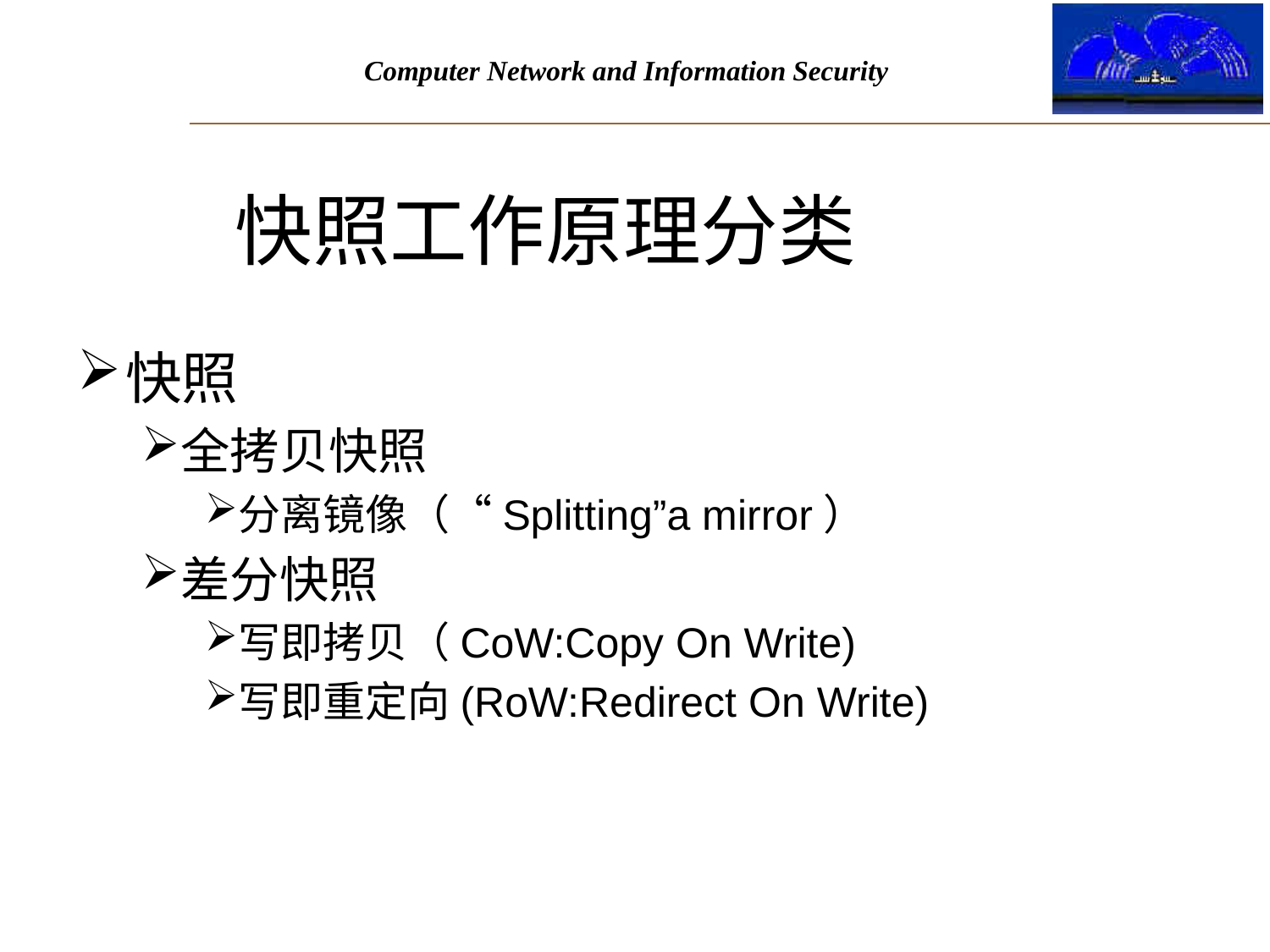

# 快照工作原理分类
快照
全拷贝快照
分离镜像（“Splitting”a mirror）
差分快照
写即拷贝（CoW:Copy On Write)
写即重定向(RoW:Redirect On Write)